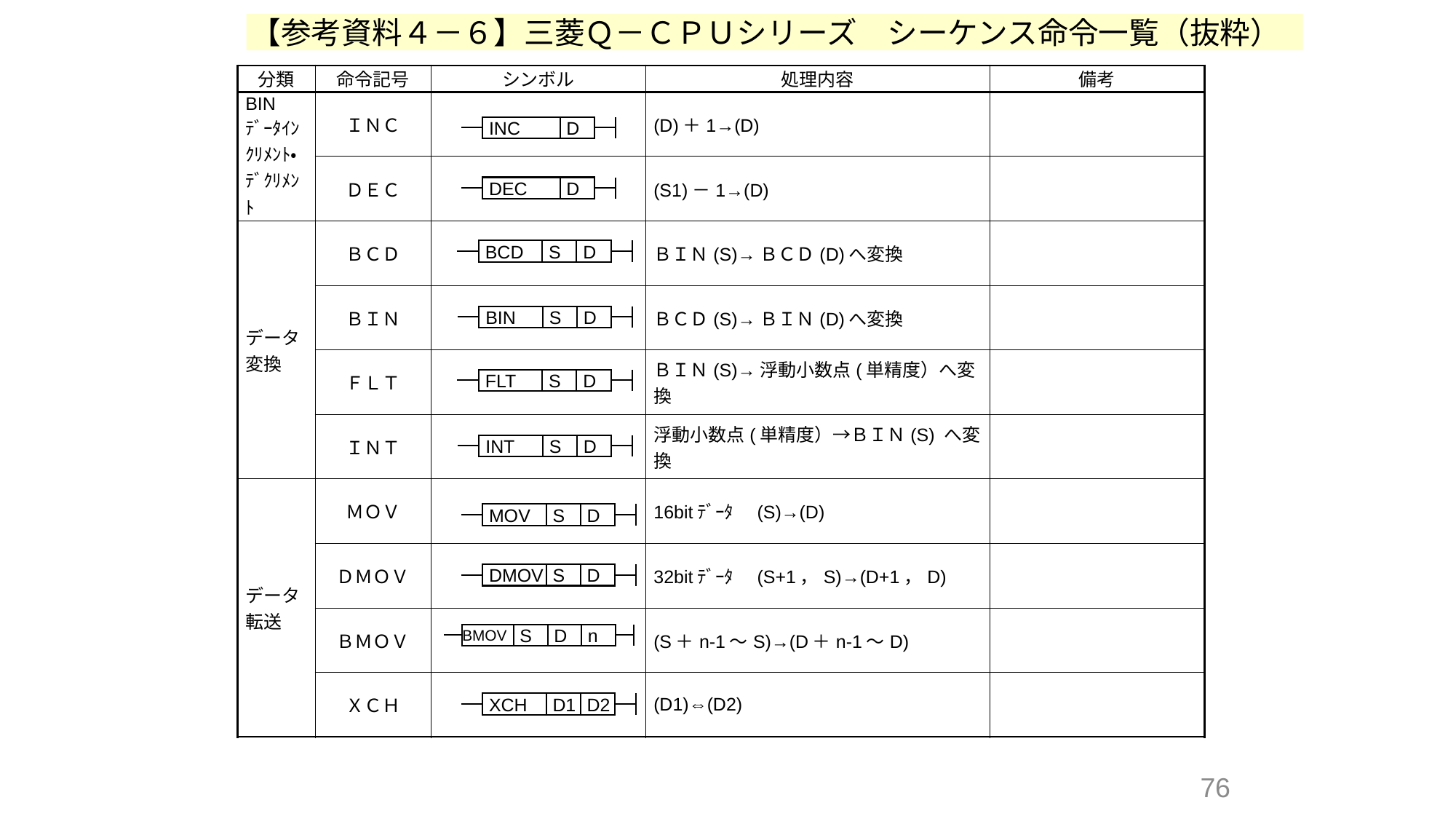

【参考資料４－６】三菱Ｑ－ＣＰＵシリーズ　シーケンス命令一覧（抜粋）
| 分類 | 命令記号 | シンボル | 処理内容 | 備考 |
| --- | --- | --- | --- | --- |
| BIN ﾃﾞｰﾀｲﾝｸﾘﾒﾝﾄ・ ﾃﾞｸﾘﾒﾝﾄ | ＩＮＣ |  | (D)＋1→(D) |  |
|  | ＤＥＣ |  | (S1)－1→(D) |  |
| データ 変換 | ＢＣＤ |  | ＢＩＮ(S)→ＢＣＤ(D)へ変換 |  |
|  | ＢＩＮ |  | ＢＣＤ(S)→ＢＩＮ(D)へ変換 |  |
|  | ＦＬＴ |  | ＢＩＮ(S)→浮動小数点(単精度）へ変換 |  |
|  | ＩＮＴ |  | 浮動小数点(単精度）→ＢＩＮ(S) へ変換 |  |
| データ 転送 | ＭＯＶ |  | 16bitﾃﾞｰﾀ　(S)→(D) |  |
|  | ＤＭＯＶ |  | 32bitﾃﾞｰﾀ　(S+1，S)→(D+1，D) |  |
|  | ＢＭＯＶ |  | (S＋n-1～S)→(D＋n-1～D) |  |
|  | ＸＣＨ |  | (D1)⇔(D2) |  |
INC
D
DEC
D
BCD
S
D
BIN
S
D
FLT
S
D
INT
S
D
MOV
S
D
DMOV
S
D
BMOV
S
D
n
XCH
D1
D2
76